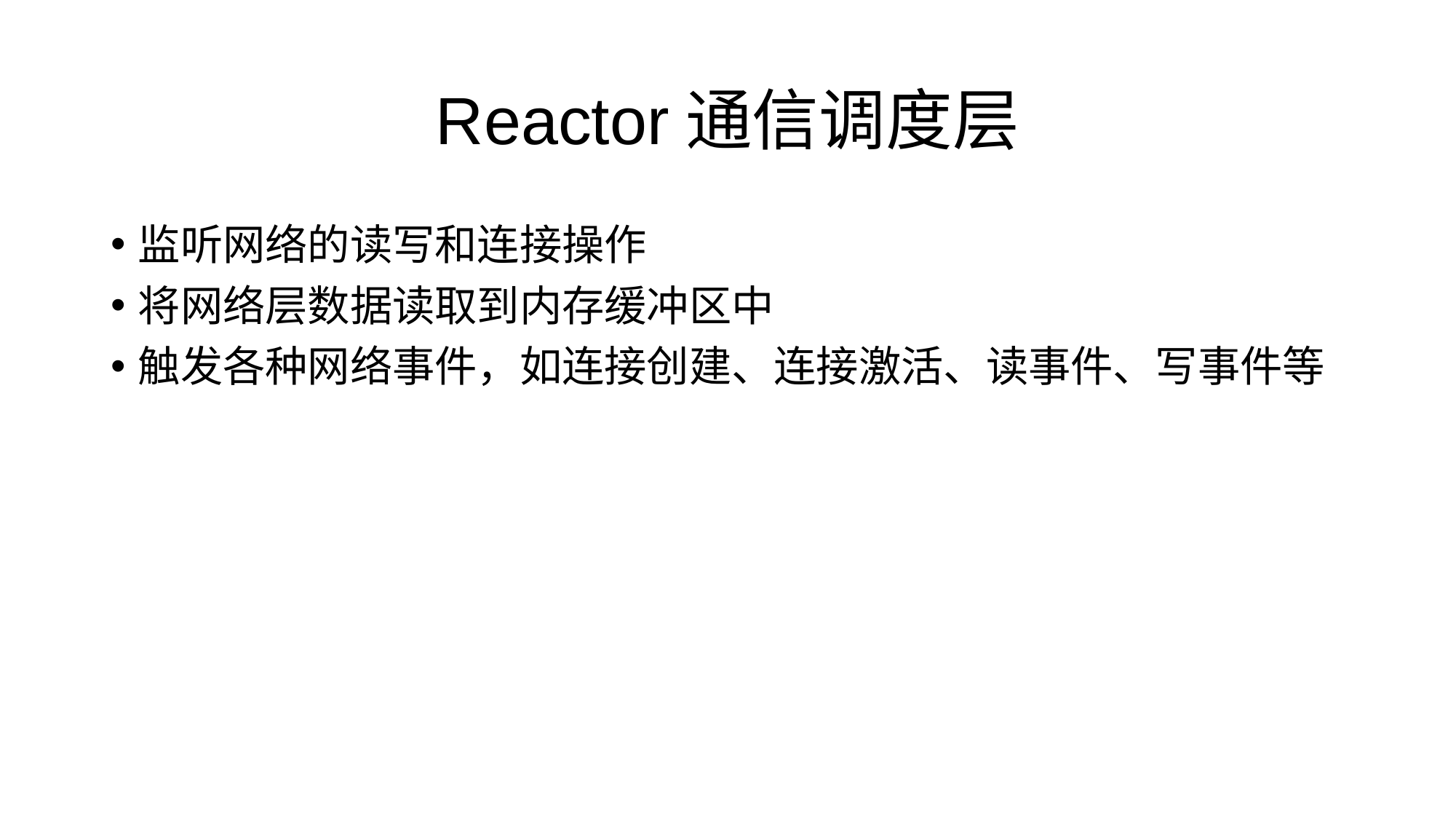

# Reactor通信调度层
监听网络的读写和连接操作
将网络层数据读取到内存缓冲区中
触发各种网络事件，如连接创建、连接激活、读事件、写事件等